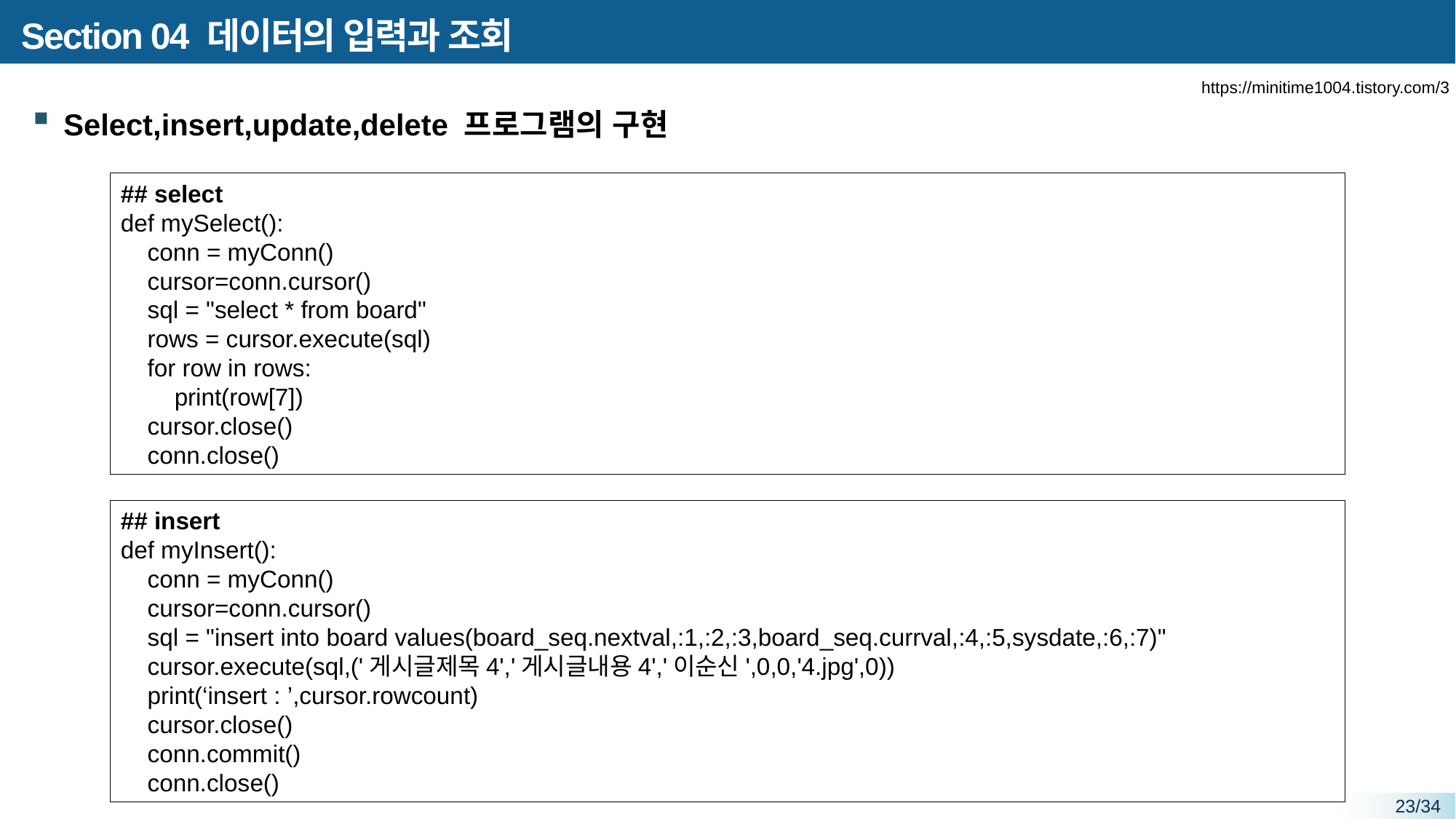

# Section 04 데이터의 입력과 조회
https://minitime1004.tistory.com/3
Select,insert,update,delete 프로그램의 구현
## select
def mySelect():
    conn = myConn()
    cursor=conn.cursor()
    sql = "select * from board"
    rows = cursor.execute(sql)
    for row in rows:
        print(row[7])
    cursor.close()
    conn.close()
## insert
def myInsert():
    conn = myConn()
    cursor=conn.cursor()
    sql = "insert into board values(board_seq.nextval,:1,:2,:3,board_seq.currval,:4,:5,sysdate,:6,:7)"
    cursor.execute(sql,('게시글제목4','게시글내용4','이순신',0,0,'4.jpg',0))
    print(‘insert : ’,cursor.rowcount)
    cursor.close()
    conn.commit()
    conn.close()